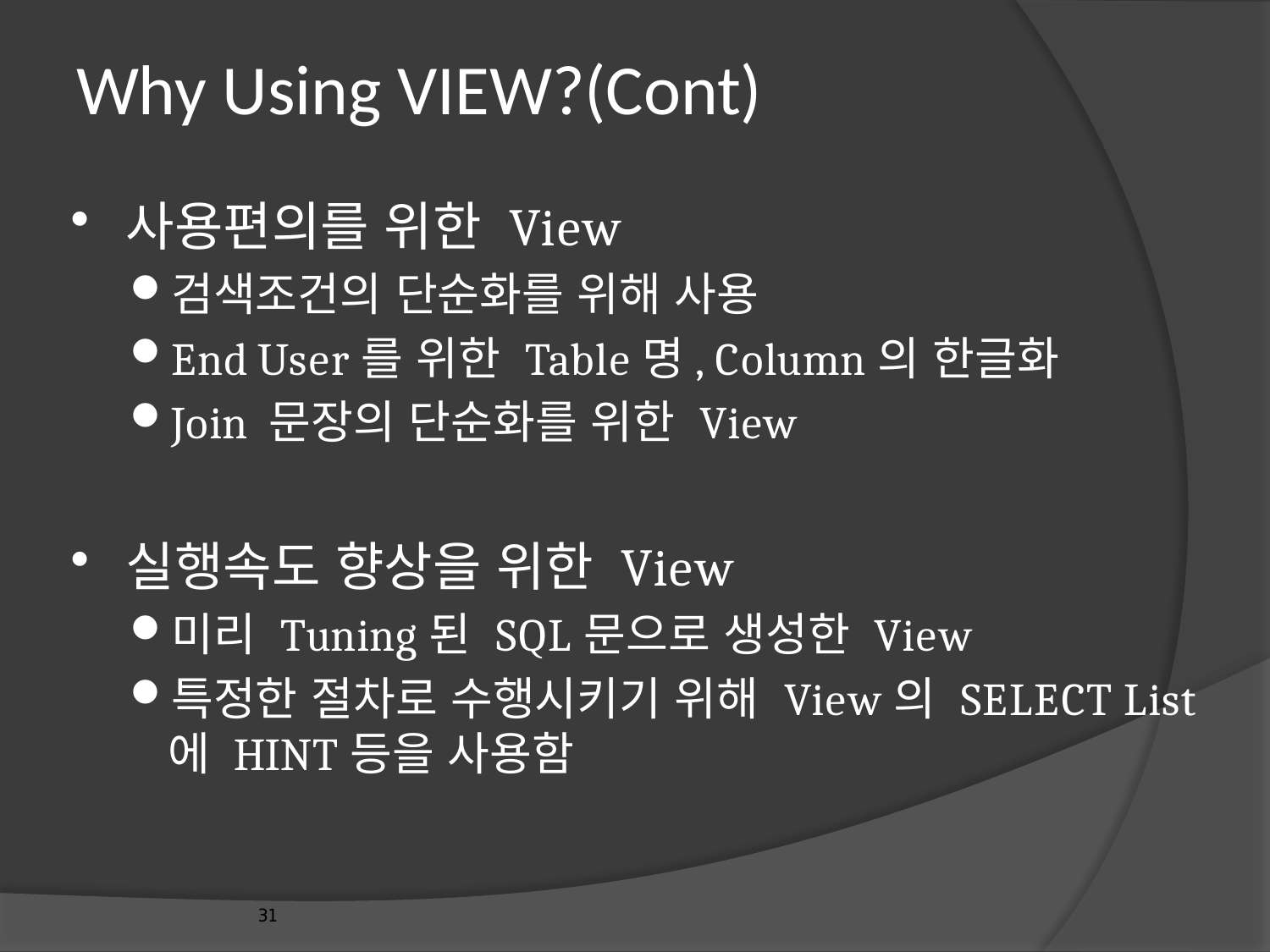

# Why Using VIEW?(Cont)
사용편의를 위한 View
검색조건의 단순화를 위해 사용
End User를 위한 Table명, Column의 한글화
Join 문장의 단순화를 위한 View

실행속도 향상을 위한 View
미리 Tuning된 SQL문으로 생성한 View
특정한 절차로 수행시키기 위해 View의 SELECT List에 HINT등을 사용함
31